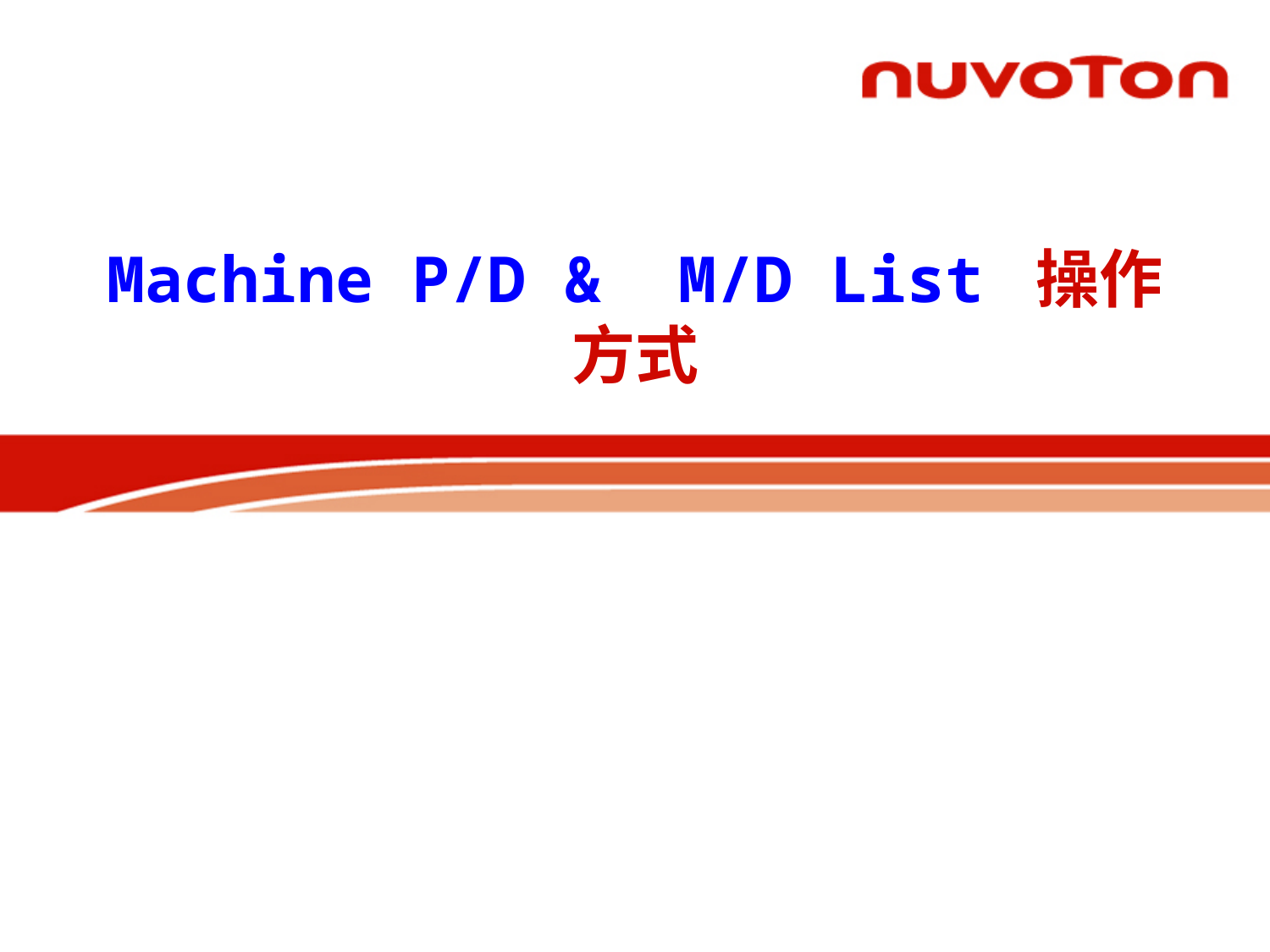

# Machine P/D &  M/D List 操作方式